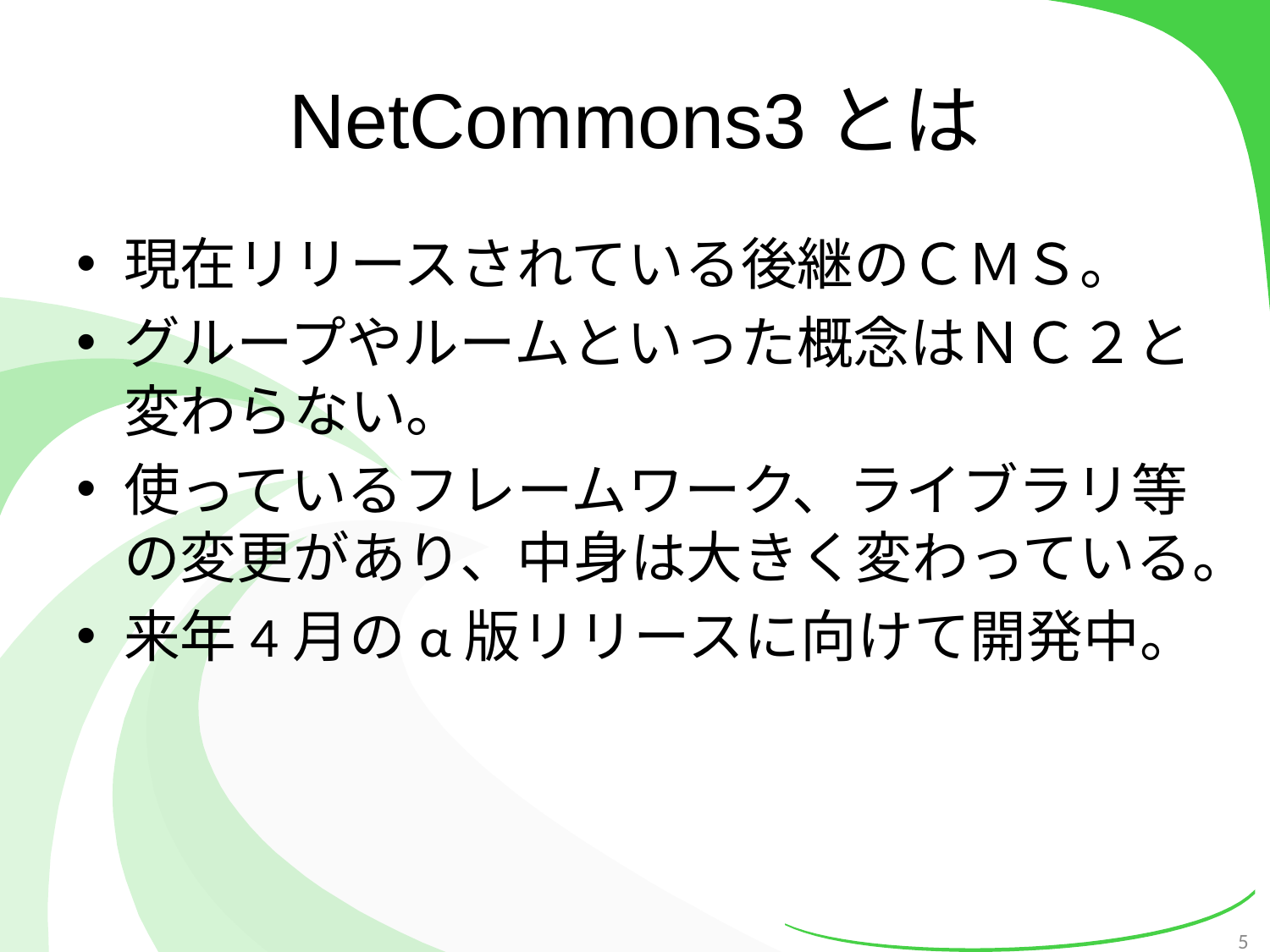

# NetCommons3とは
現在リリースされている後継のＣＭＳ。
グループやルームといった概念はＮＣ２と変わらない。
使っているフレームワーク、ライブラリ等の変更があり、中身は大きく変わっている。
来年4月のα版リリースに向けて開発中。

5